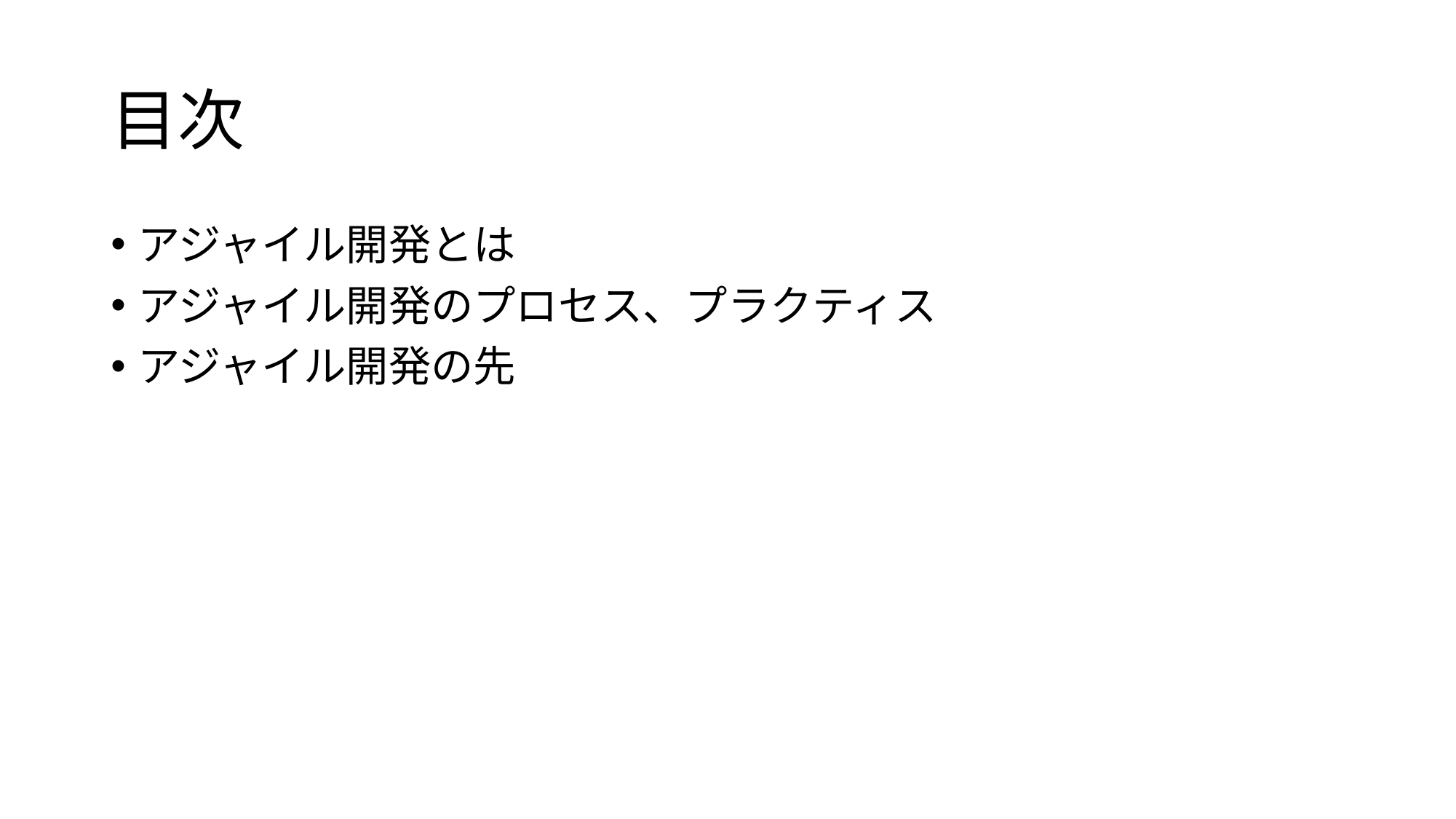

# 目次
アジャイル開発とは
アジャイル開発のプロセス、プラクティス
アジャイル開発の先